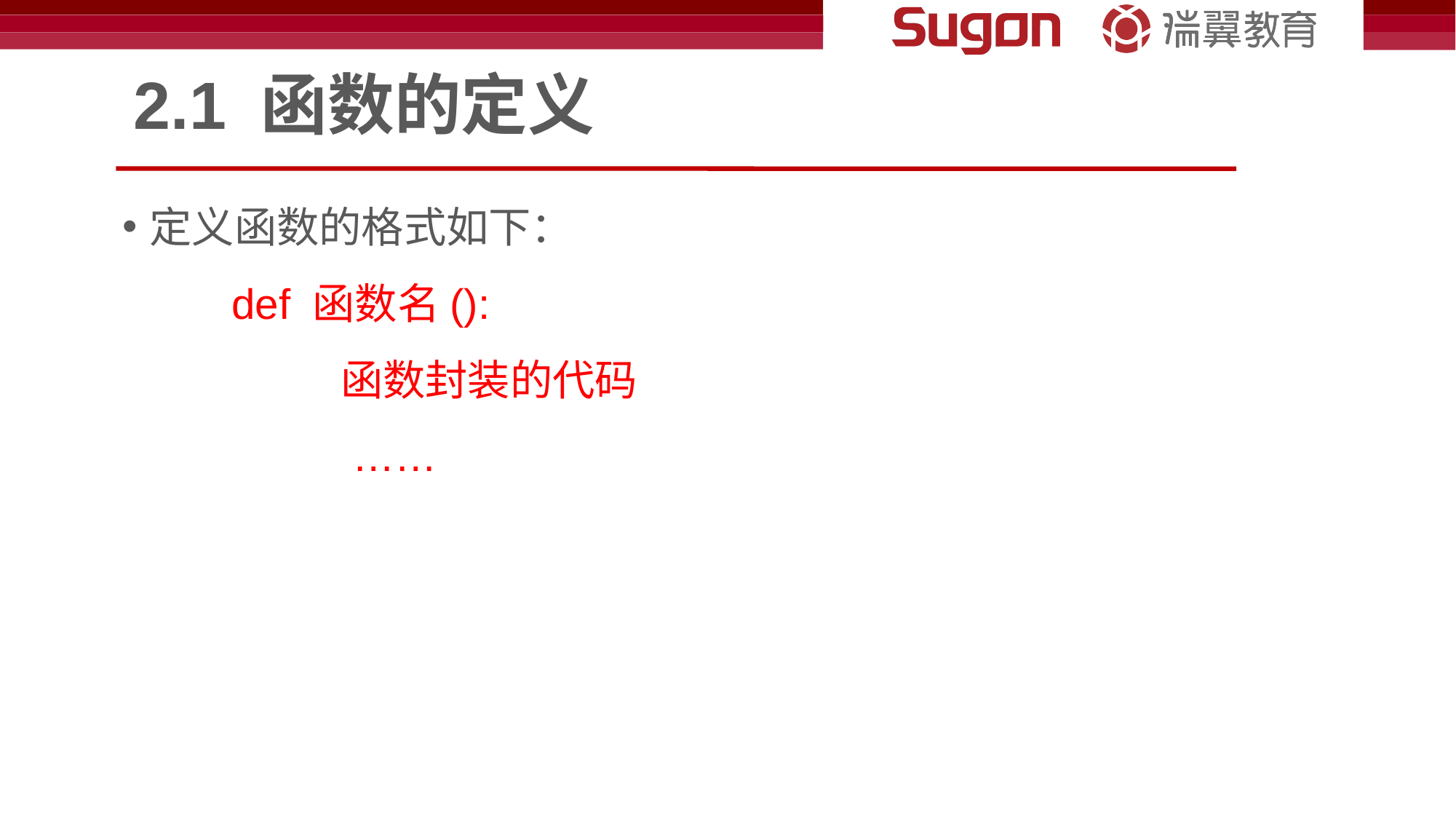

# 2.1 函数的定义
定义函数的格式如下：
	def 函数名():
    		函数封装的代码
	   	 ……